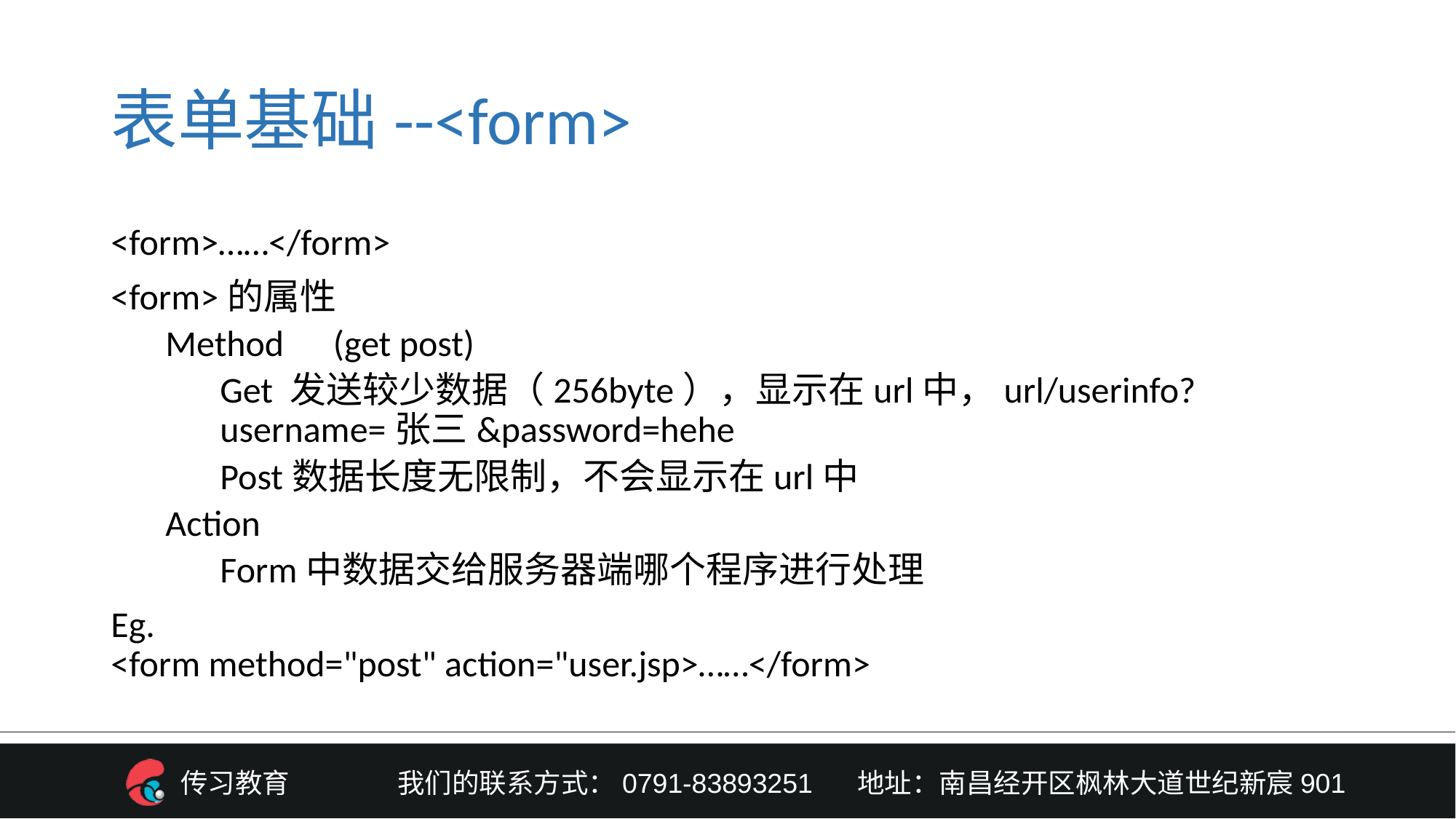

# 表单基础--<form>
<form>……</form>
<form>的属性
Method      (get post)
Get 发送较少数据（256byte），显示在url中，url/userinfo?username=张三&password=hehe
Post数据长度无限制，不会显示在url中
Action
Form中数据交给服务器端哪个程序进行处理
Eg.
<form method="post" action="user.jsp>……</form>